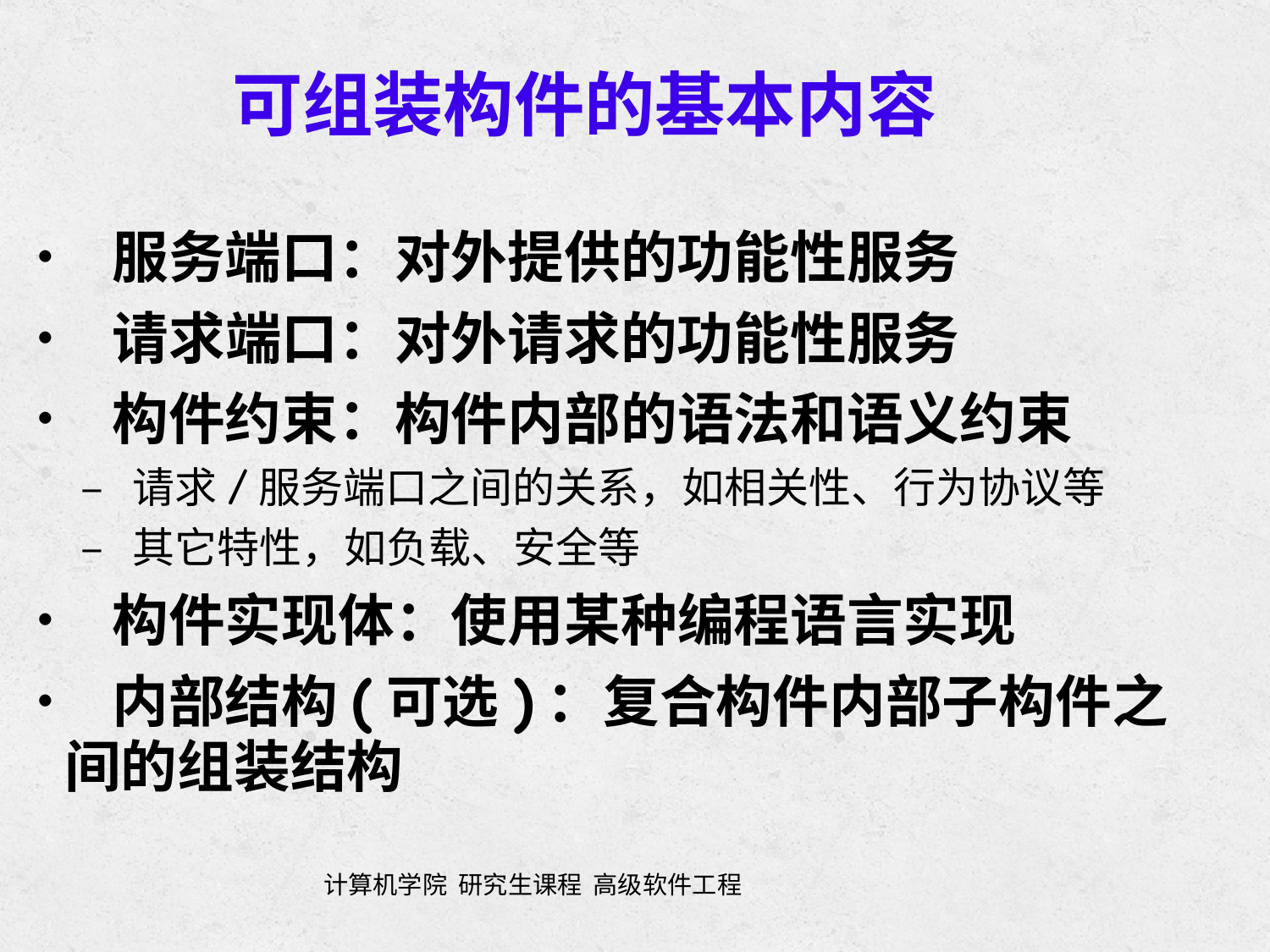

可组装构件的基本内容

•  服务端口：对外提供的功能性服务
•  请求端口：对外请求的功能性服务
•  构件约束：构件内部的语法和语义约束
		–  请求/服务端口之间的关系，如相关性、行为协议等
		–  其它特性，如负载、安全等
•  构件实现体：使用某种编程语言实现
•  内部结构(可选)：复合构件内部子构件之
	间的组装结构
计算机学院  研究生课程  高级软件工程